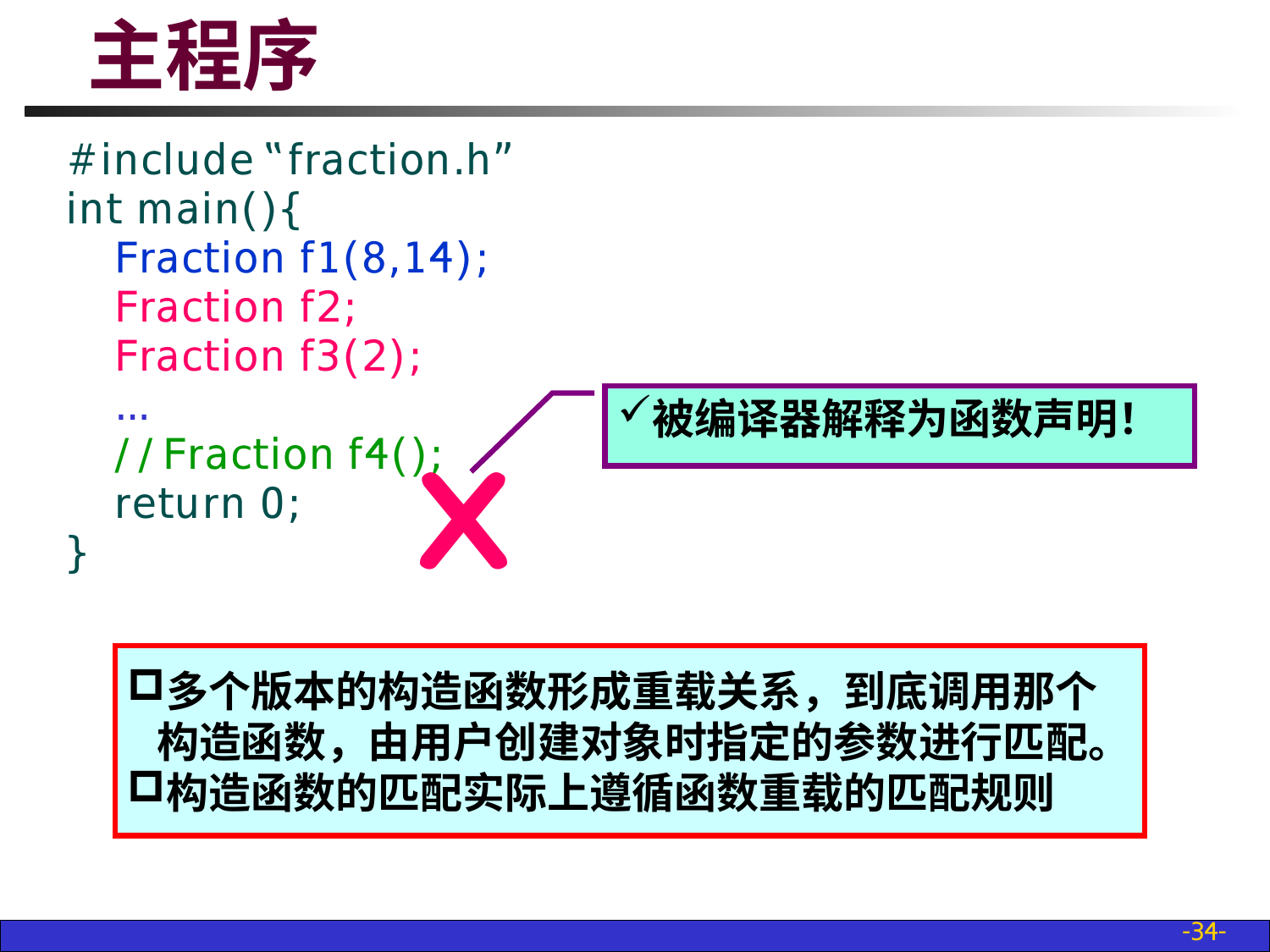

# 主程序
#include “fraction.h”
int main(){
	Fraction f1(8,14);
	Fraction f2;
	Fraction f3(2);
	…
	//Fraction f4();
	return 0;
}
被编译器解释为函数声明！
X
多个版本的构造函数形成重载关系，到底调用那个
  构造函数，由用户创建对象时指定的参数进行匹配。
构造函数的匹配实际上遵循函数重载的匹配规则
-34-